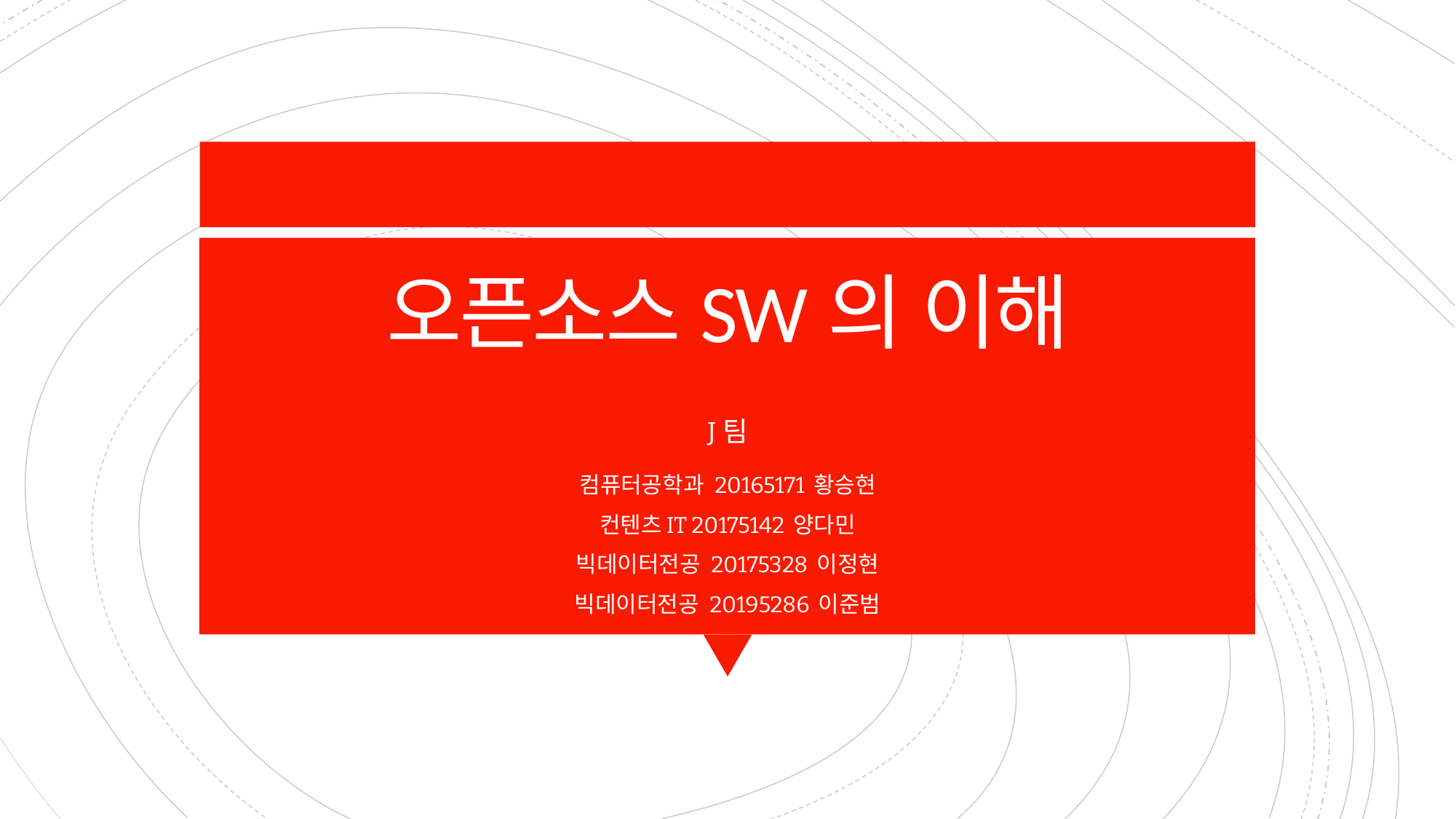

# 오픈소스SW의 이해
J팀

컴퓨터공학과 20165171 황승현
컨텐츠IT 20175142 양다민
빅데이터전공 20175328 이정현
빅데이터전공 20195286 이준범